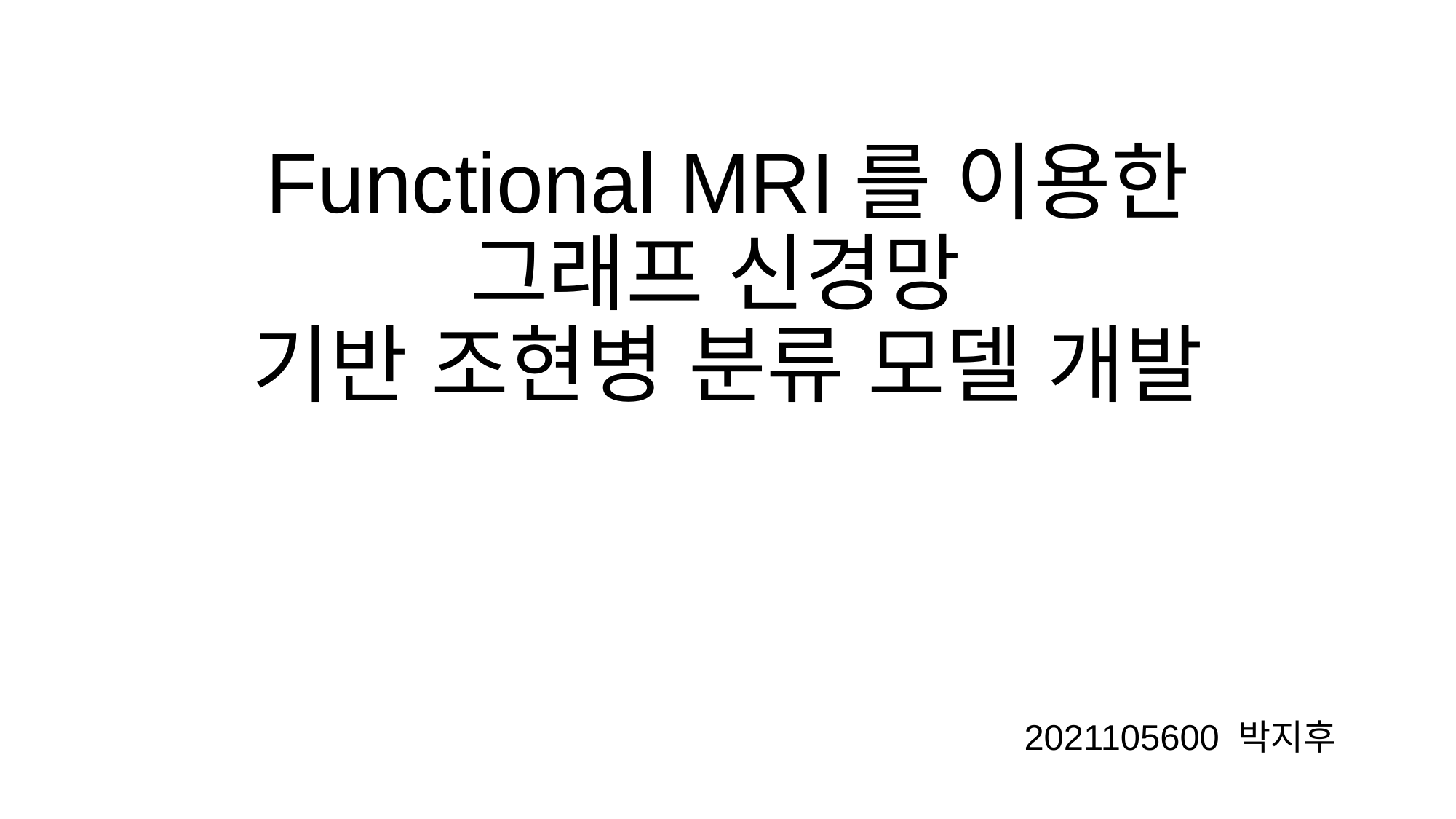

# Functional MRI를 이용한 그래프 신경망 기반 조현병 분류 모델 개발
2021105600 박지후